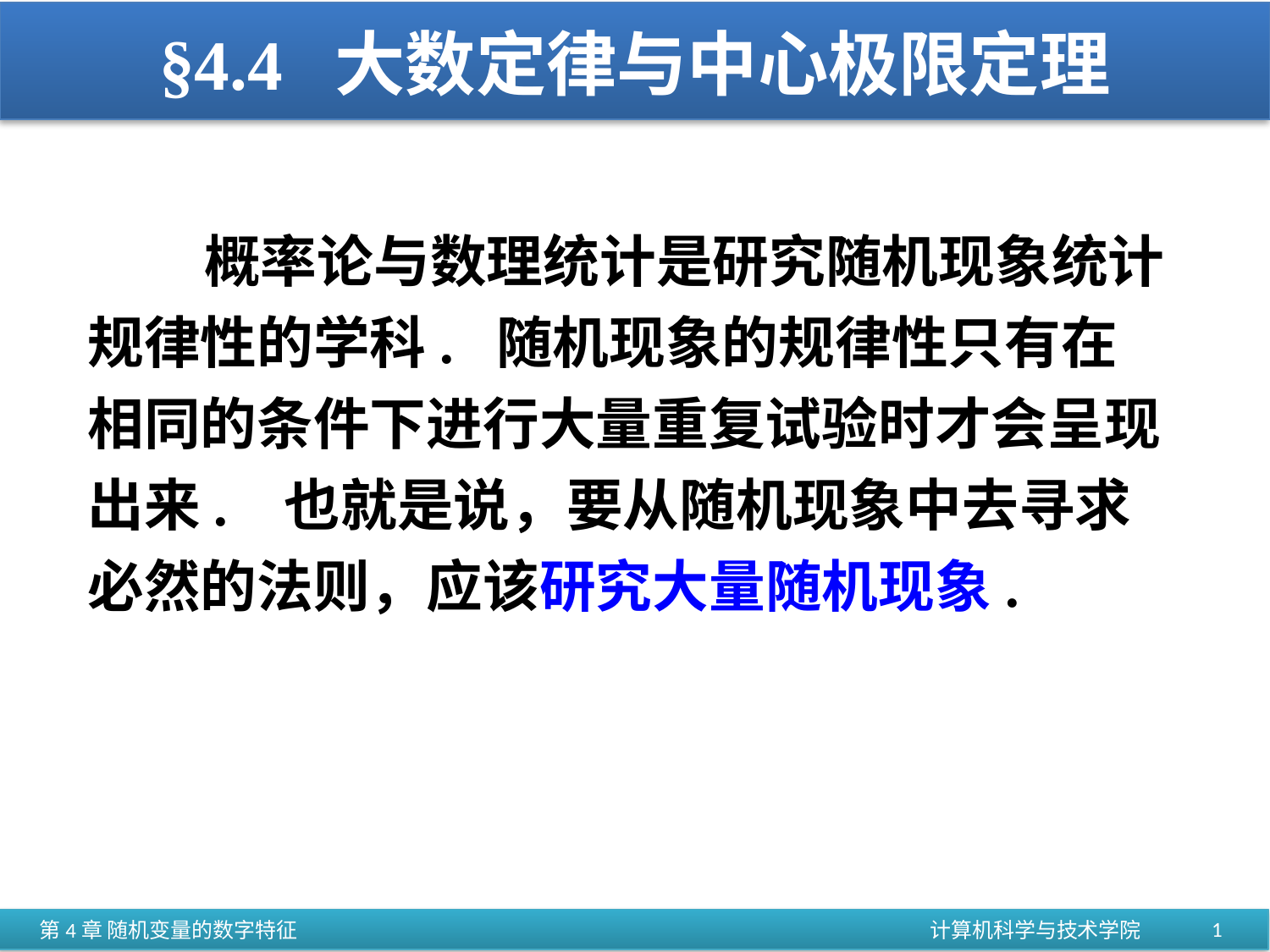

# §4.4  大数定律与中心极限定理
        概率论与数理统计是研究随机现象统计规律性的学科.  随机现象的规律性只有在相同的条件下进行大量重复试验时才会呈现出来.   也就是说，要从随机现象中去寻求必然的法则，应该研究大量随机现象.